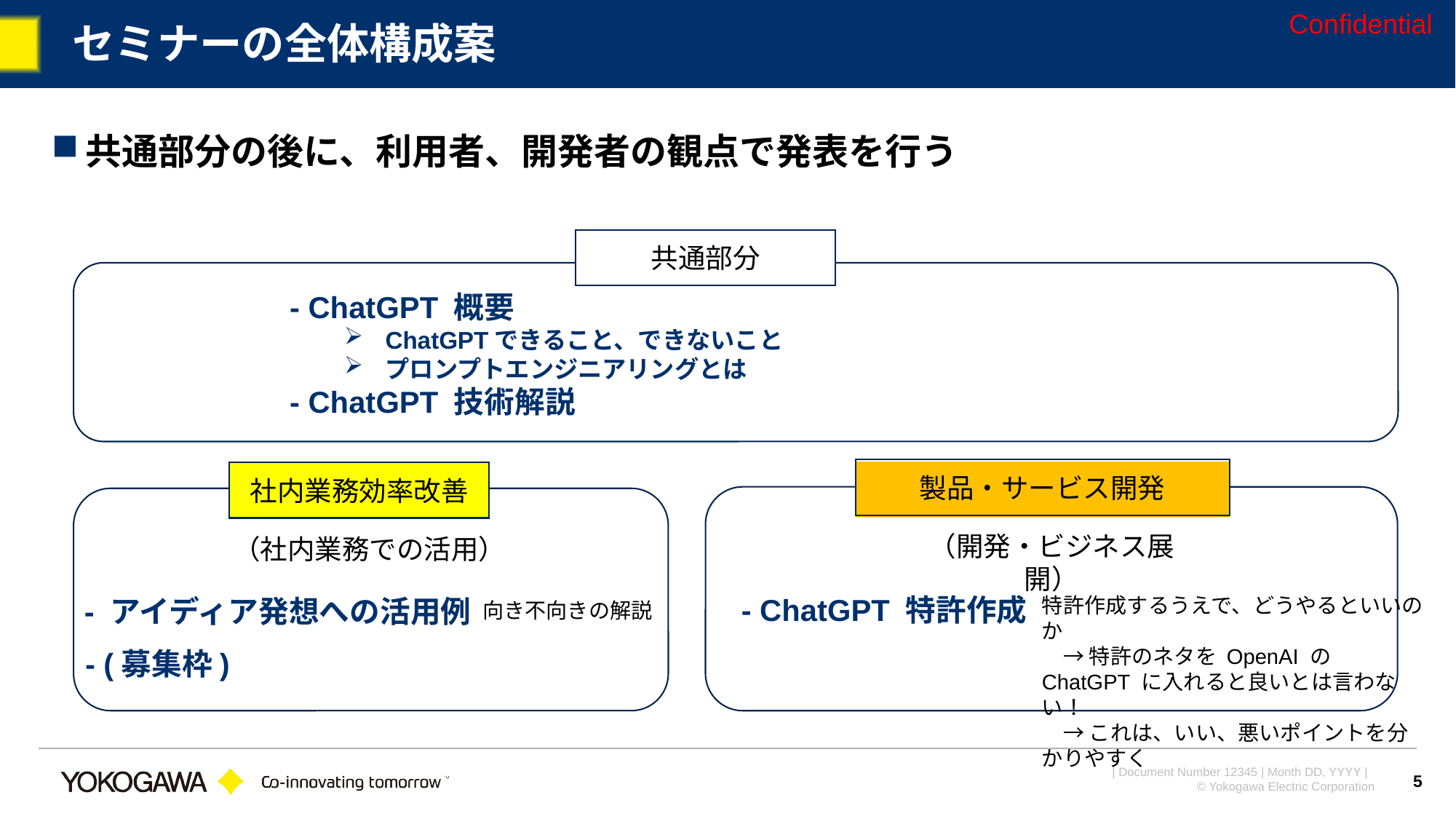

# セミナーの全体構成案
共通部分の後に、利用者、開発者の観点で発表を行う
共通部分

- ChatGPT 概要
ChatGPTできること、できないこと
プロンプトエンジニアリングとは
- ChatGPT 技術解説
製品・サービス開発

社内業務効率改善

（開発・ビジネス展開）
（社内業務での活用）
- ChatGPT 特許作成
- アイディア発想への活用例
特許作成するうえで、どうやるといいのか
　→ 特許のネタを OpenAI の ChatGPT に入れると良いとは言わない！
　→ これは、いい、悪いポイントを分かりやすく
向き不向きの解説
- (募集枠)
5